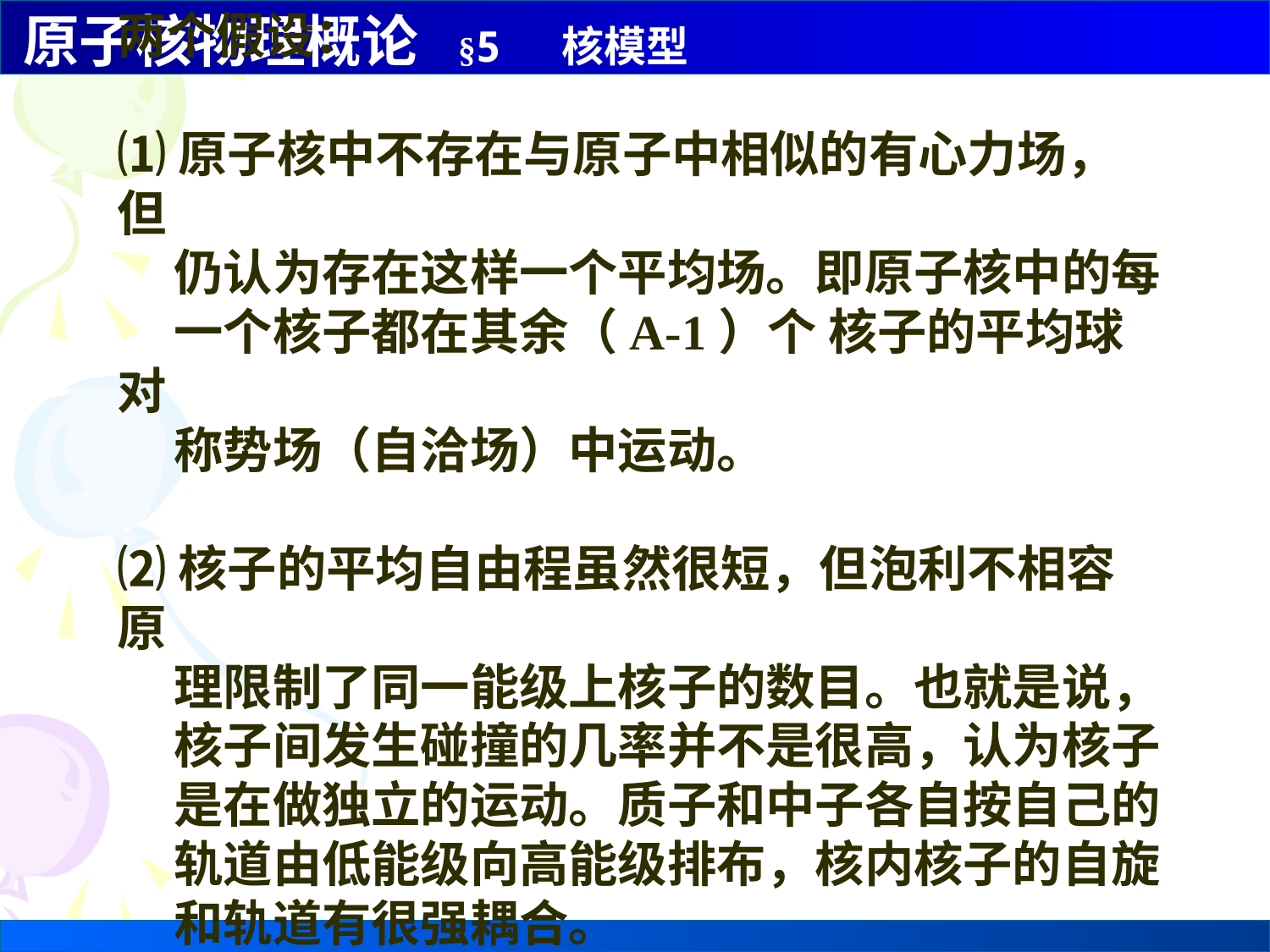

两个假设：

⑴原子核中不存在与原子中相似的有心力场，但
    仍认为存在这样一个平均场。即原子核中的每
    一个核子都在其余（A-1）个 核子的平均球对
    称势场（自洽场）中运动。

⑵核子的平均自由程虽然很短，但泡利不相容原
    理限制了同一能级上核子的数目。也就是说，
    核子间发生碰撞的几率并不是很高，认为核子
    是在做独立的运动。质子和中子各自按自己的
    轨道由低能级向高能级排布，核内核子的自旋
    和轨道有很强耦合。